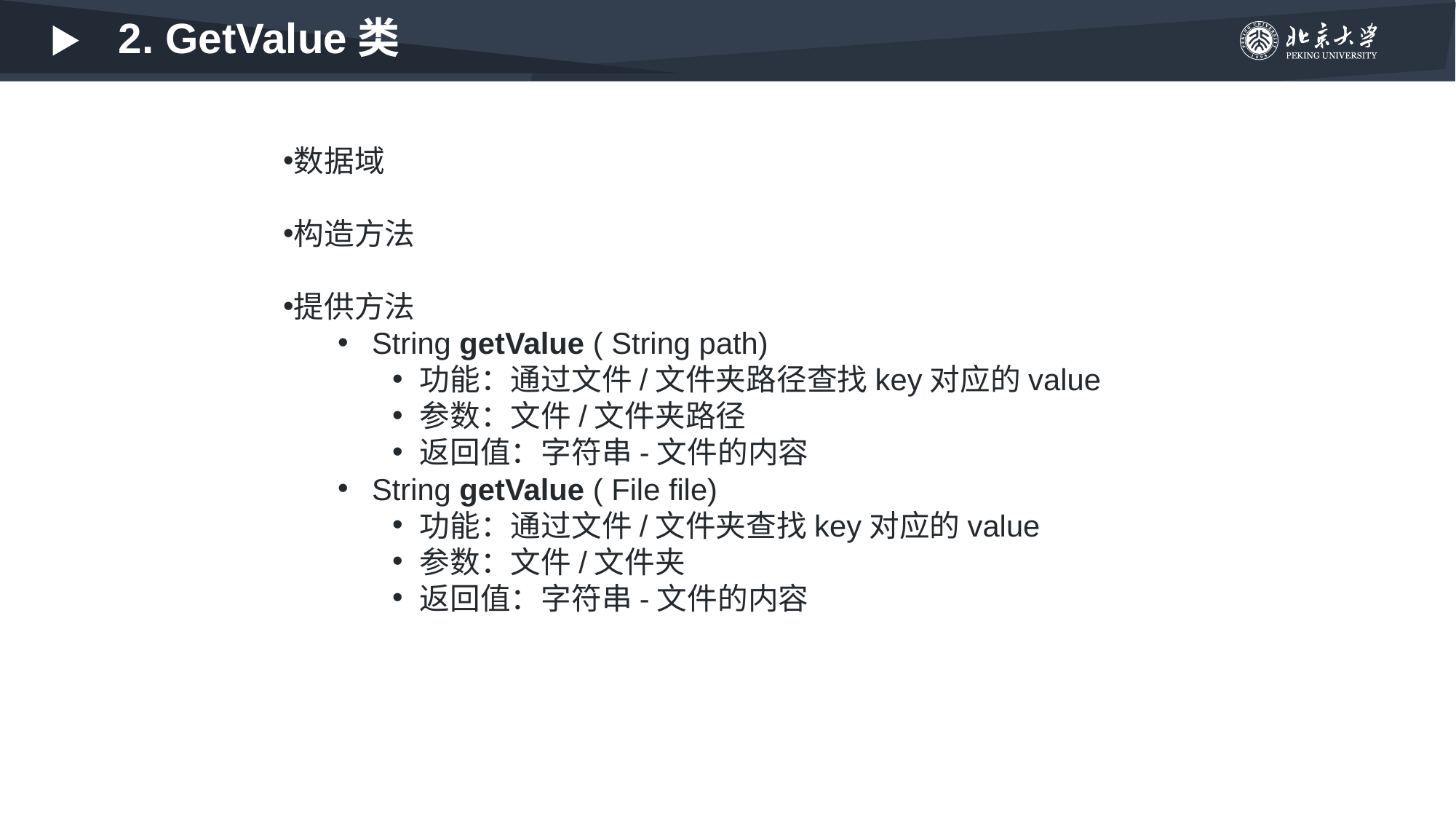

2. GetValue类
数据域

构造方法

提供方法
String getValue ( String path)
功能：通过文件/文件夹路径查找key对应的value
参数：文件/文件夹路径
返回值：字符串-文件的内容
String getValue ( File file)
功能：通过文件/文件夹查找key对应的value
参数：文件/文件夹
返回值：字符串-文件的内容